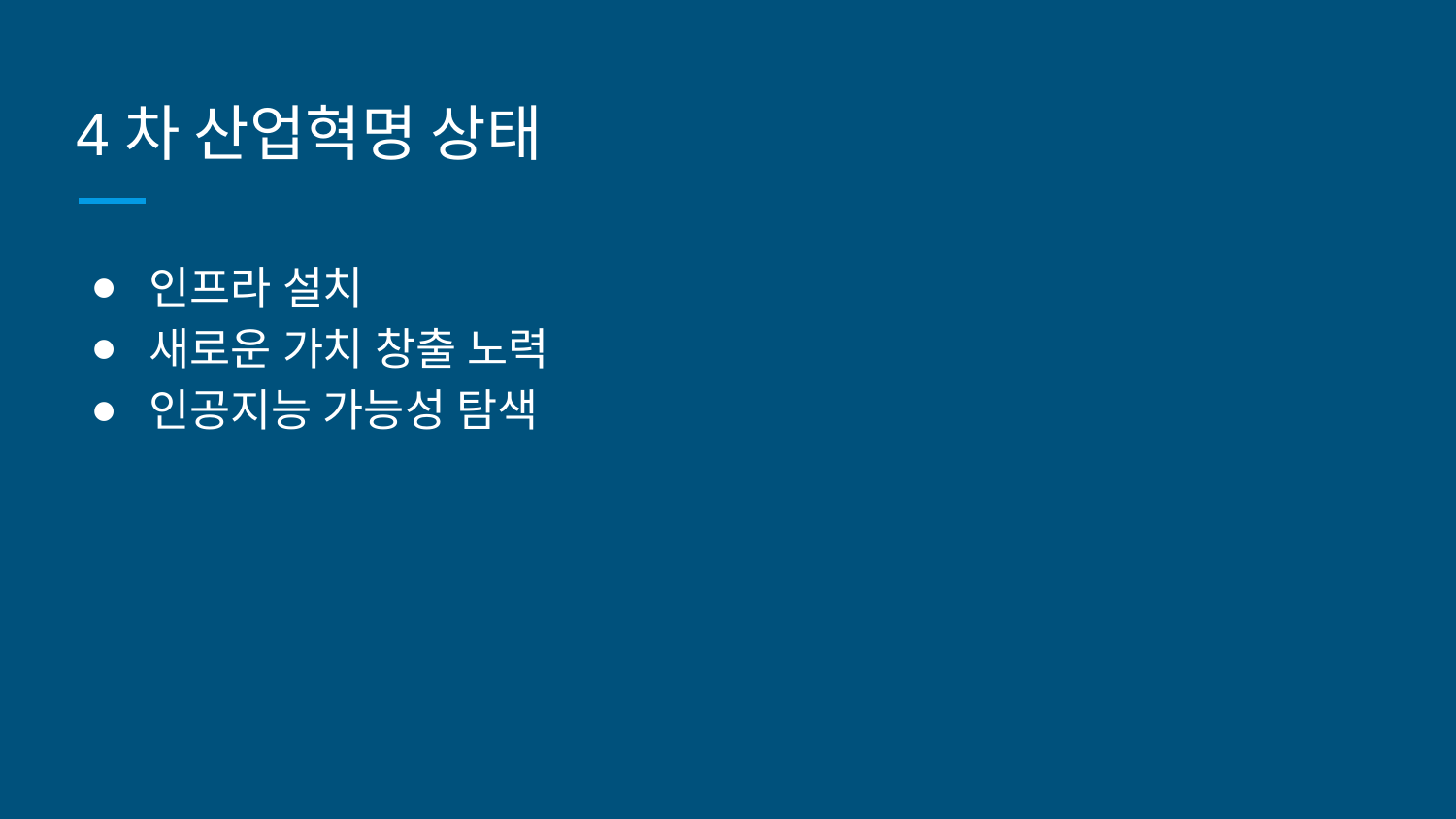

# 4차 산업혁명 상태
인프라 설치
새로운 가치 창출 노력
인공지능 가능성 탐색